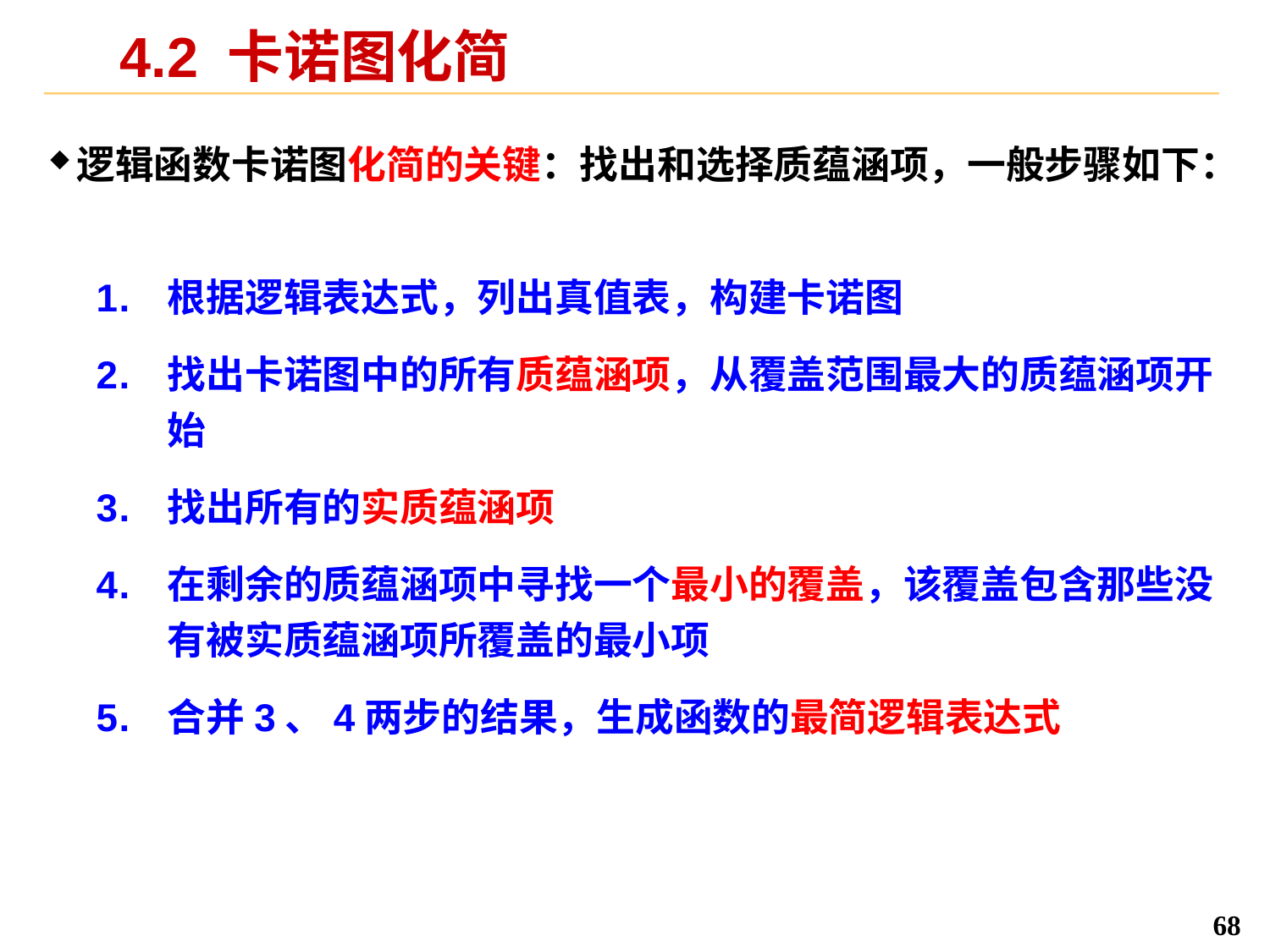

# 4.2 卡诺图化简
逻辑函数卡诺图化简的关键：找出和选择质蕴涵项，一般步骤如下：
根据逻辑表达式，列出真值表，构建卡诺图
找出卡诺图中的所有质蕴涵项，从覆盖范围最大的质蕴涵项开始
找出所有的实质蕴涵项
在剩余的质蕴涵项中寻找一个最小的覆盖，该覆盖包含那些没有被实质蕴涵项所覆盖的最小项
合并3、4两步的结果，生成函数的最简逻辑表达式
68